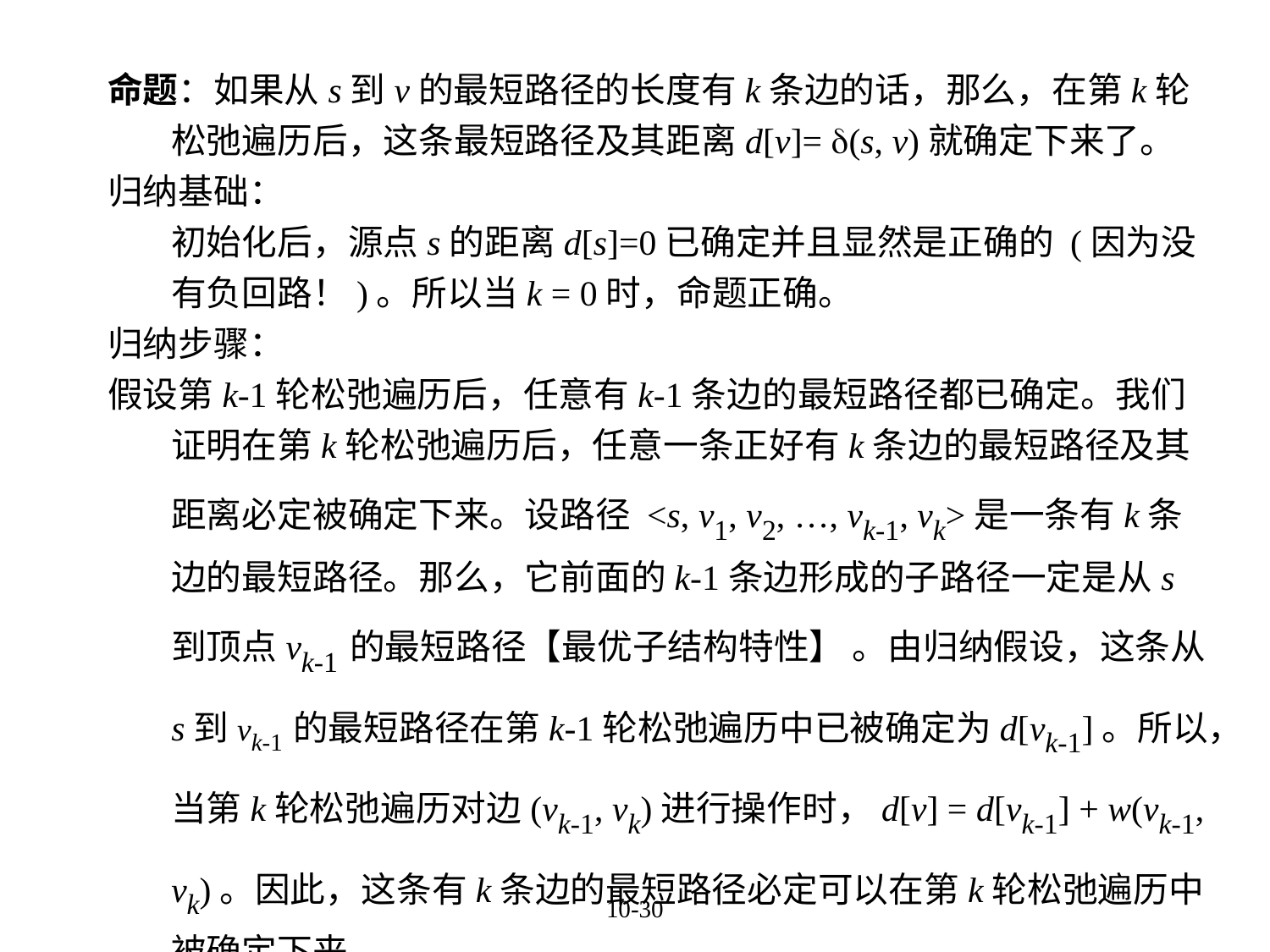

命题：如果从s到v的最短路径的长度有k条边的话，那么，在第k轮松弛遍历后，这条最短路径及其距离d[v]= δ(s, v)就确定下来了。
归纳基础：
	初始化后，源点s的距离d[s]=0已确定并且显然是正确的 (因为没有负回路！)。所以当k = 0时，命题正确。
归纳步骤：
假设第k-1轮松弛遍历后，任意有k-1条边的最短路径都已确定。我们证明在第k轮松弛遍历后，任意一条正好有k条边的最短路径及其距离必定被确定下来。设路径 <s, v1, v2, …, vk-1, vk>是一条有k条边的最短路径。那么，它前面的k-1条边形成的子路径一定是从s到顶点vk-1的最短路径【最优子结构特性】 。由归纳假设，这条从s到vk-1的最短路径在第k-1轮松弛遍历中已被确定为d[vk-1]。所以，当第k轮松弛遍历对边(vk-1, vk)进行操作时，d[v] = d[vk-1] + w(vk-1, vk)。因此，这条有k条边的最短路径必定可以在第k轮松弛遍历中被确定下来。
10-30